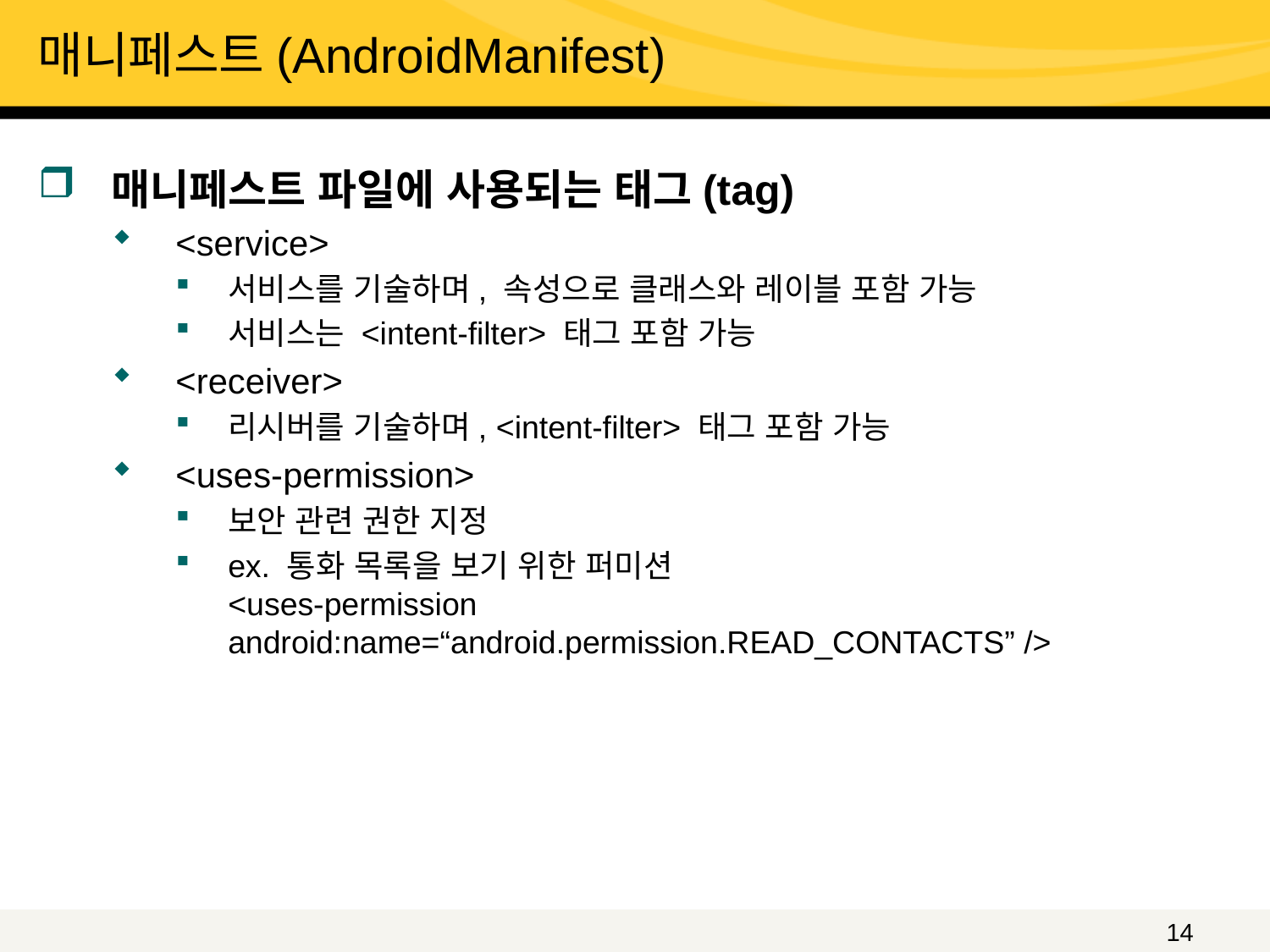

# 매니페스트(AndroidManifest)
매니페스트 파일에 사용되는 태그(tag)
<service>
서비스를 기술하며, 속성으로 클래스와 레이블 포함 가능
서비스는 <intent-filter> 태그 포함 가능
<receiver>
리시버를 기술하며, <intent-filter> 태그 포함 가능
<uses-permission>
보안 관련 권한 지정
ex. 통화 목록을 보기 위한 퍼미션
<uses-permission android:name=“android.permission.READ_CONTACTS” />

14